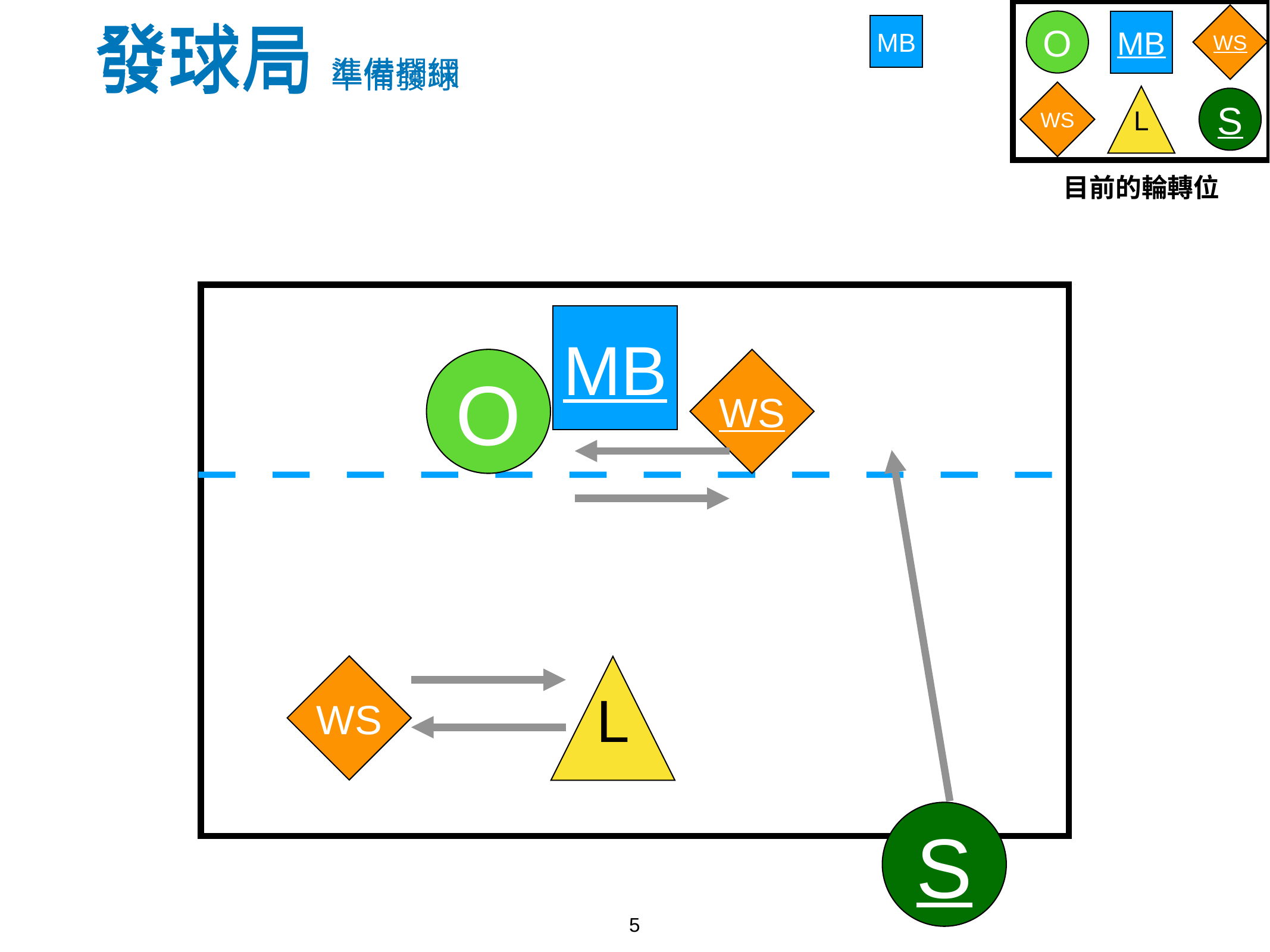

發球局 準備攔網

# 發球局 準備發球
WS
O
MB
MB
WS
L
S
目前的輪轉位

MB
O
WS

WS
L

S
5